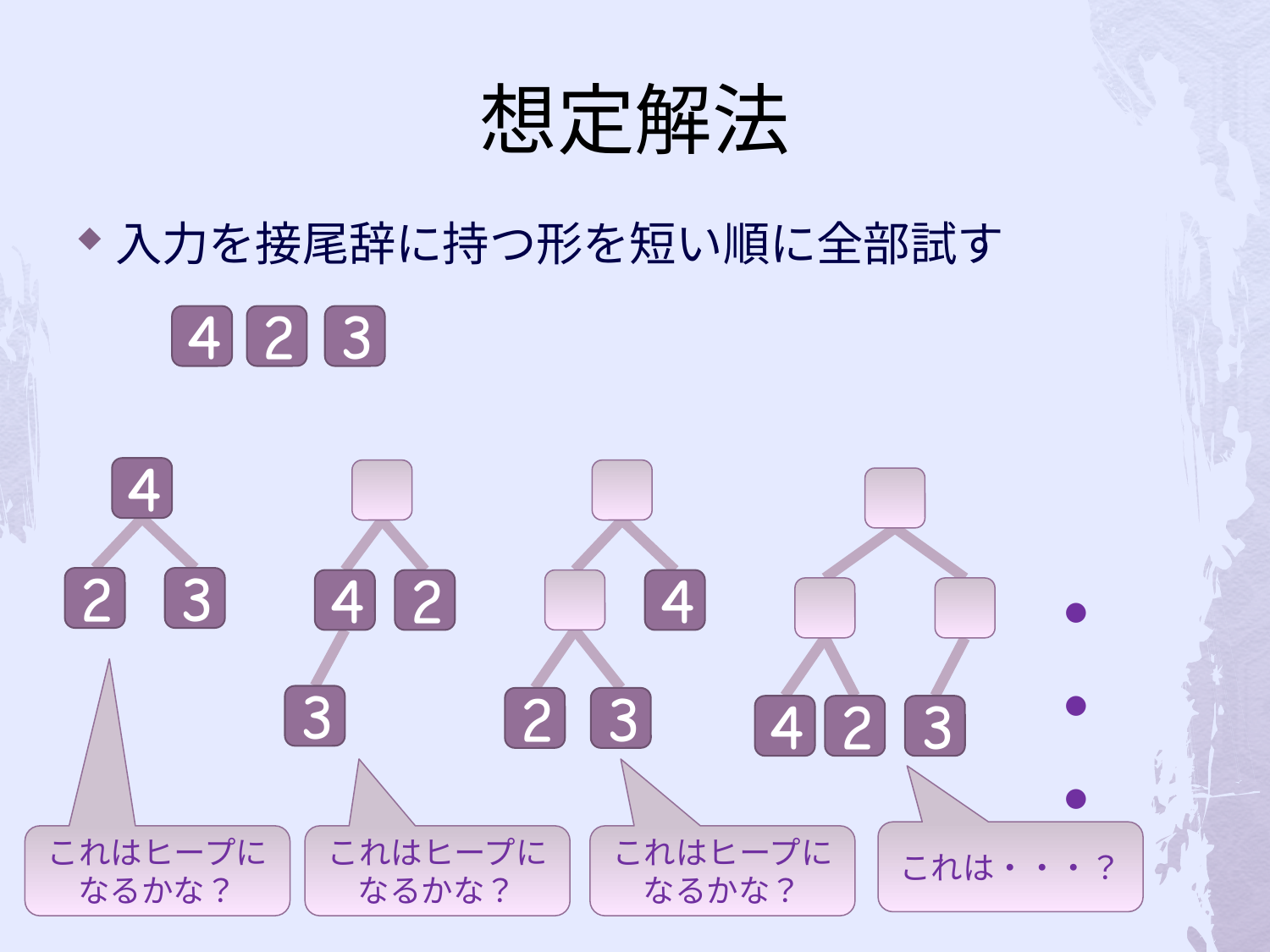

# 想定解法
入力を接尾辞に持つ形を短い順に全部試す
4
2
3
4

・・・
2
3
4
2

4

3
2
3
4
2
3
これは・・・？
これはヒープに
なるかな？
これはヒープに
なるかな？
これはヒープに
なるかな？